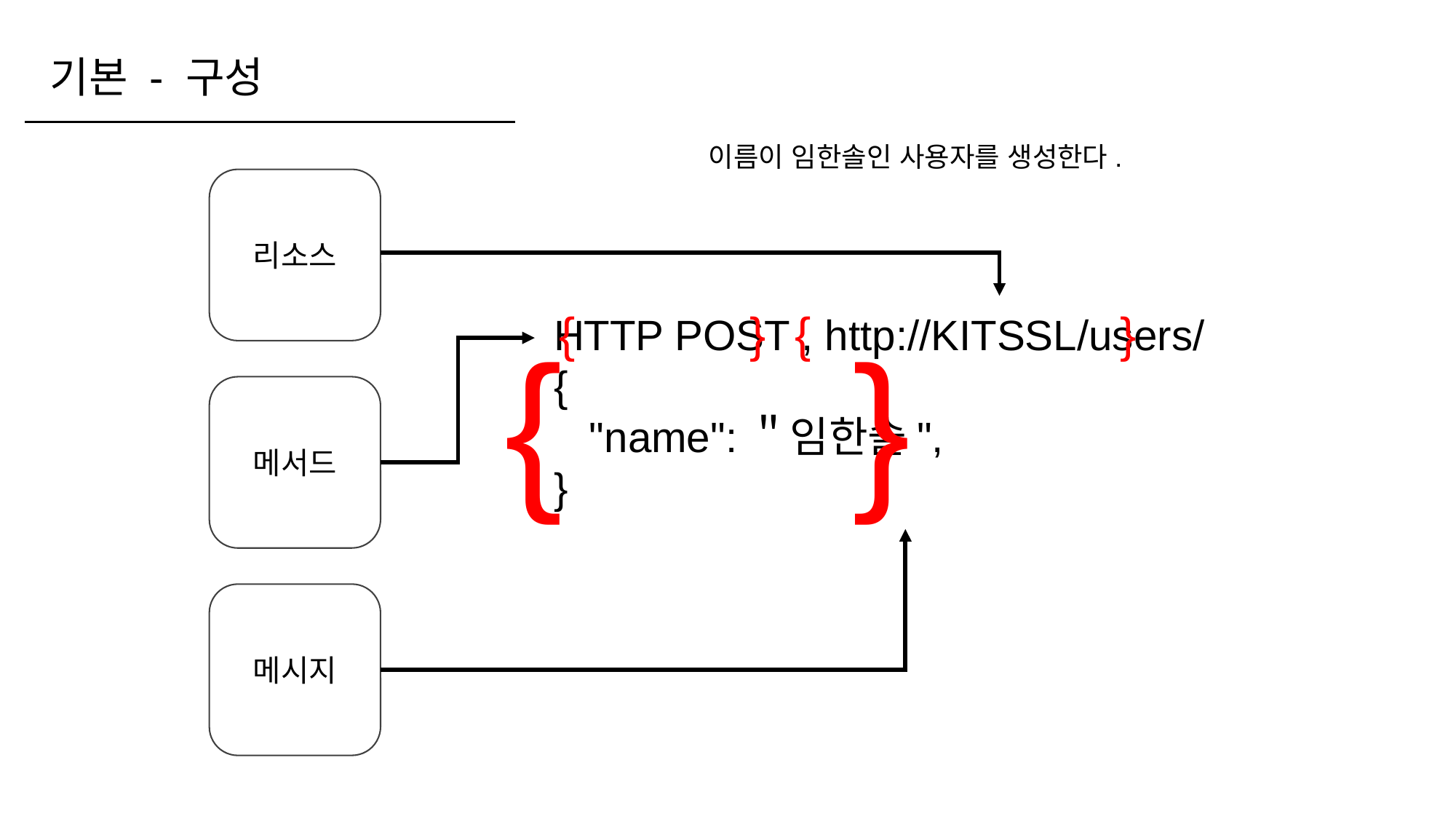

기본 - 구성
이름이 임한솔인 사용자를 생성한다.
리소스
{             }
{                       }
HTTP POST , http://KITSSL/users/
{
   "name":＂임한솔",
}
{      }
메서드
메시지